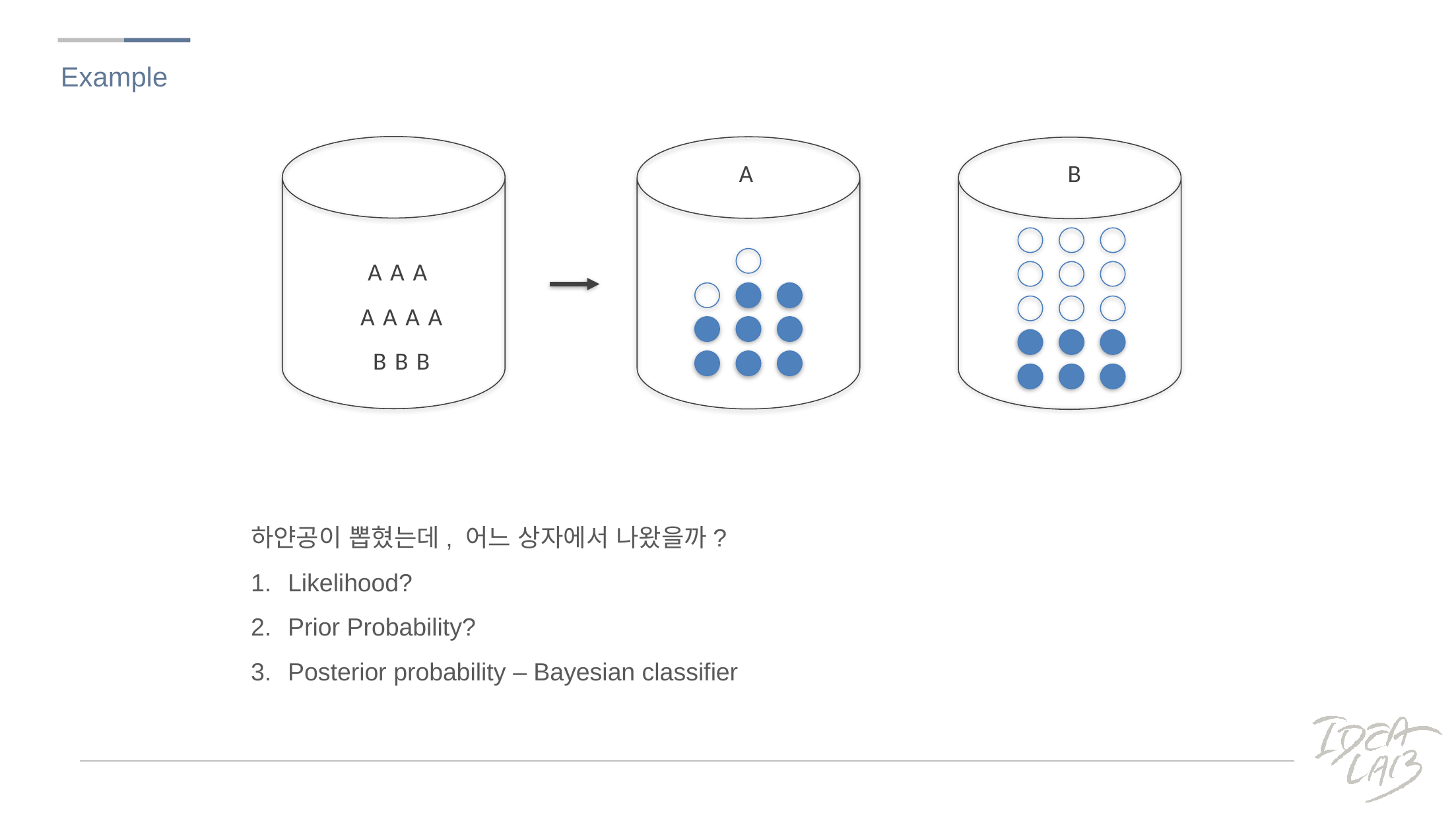

Example

A
B

AAA
AAAA
BBB

하얀공이 뽑혔는데, 어느 상자에서 나왔을까?
Likelihood?
Prior Probability?
Posterior probability – Bayesian classifier